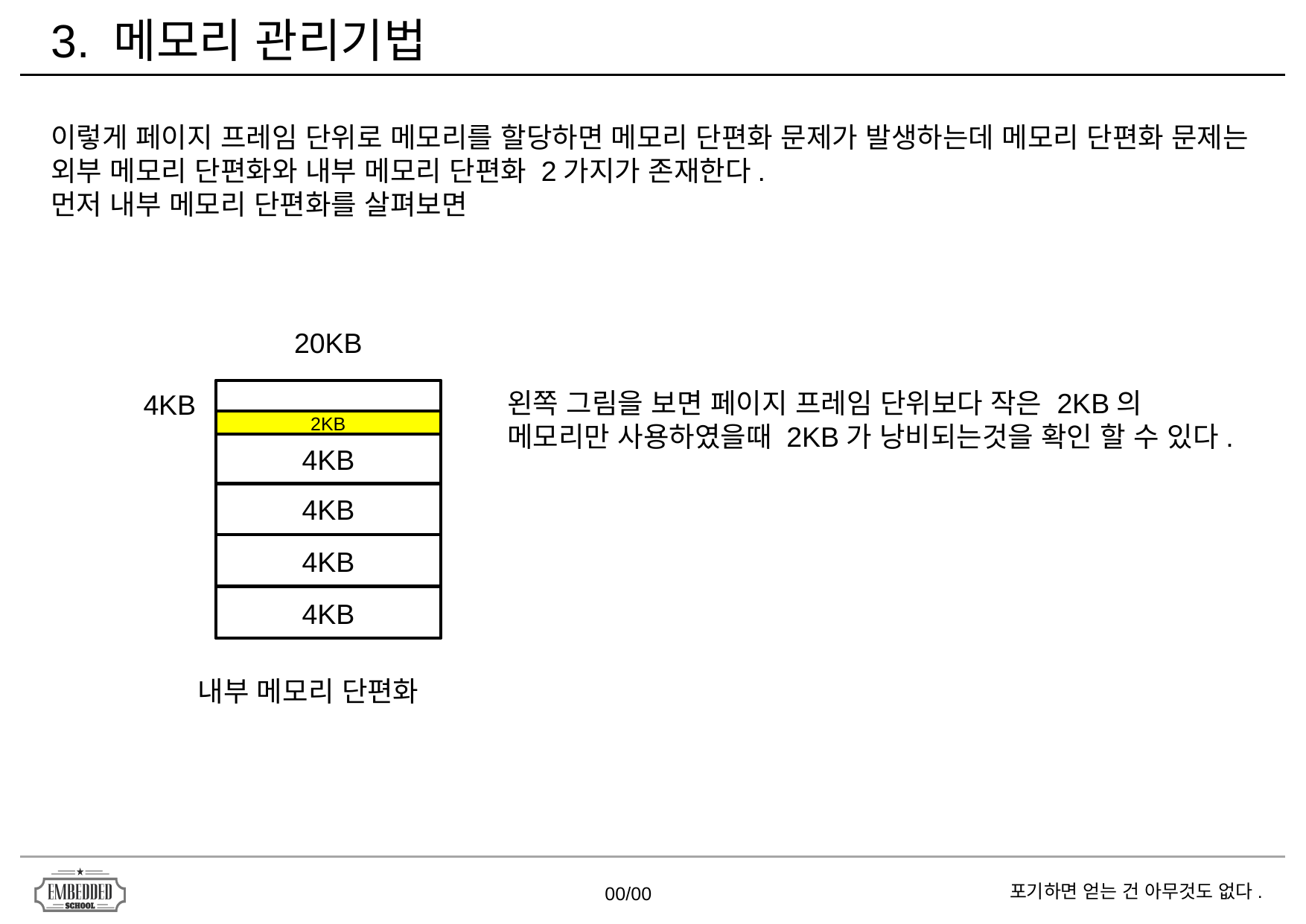

3. 메모리 관리기법
이렇게 페이지 프레임 단위로 메모리를 할당하면 메모리 단편화 문제가 발생하는데 메모리 단편화 문제는 외부 메모리 단편화와 내부 메모리 단편화 2가지가 존재한다.
먼저 내부 메모리 단편화를 살펴보면
20KB
왼쪽 그림을 보면 페이지 프레임 단위보다 작은 2KB의 메모리만 사용하였을때 2KB가 낭비되는것을 확인 할 수 있다.

4KB
2KB

4KB

4KB

4KB

4KB
내부 메모리 단편화
00/00